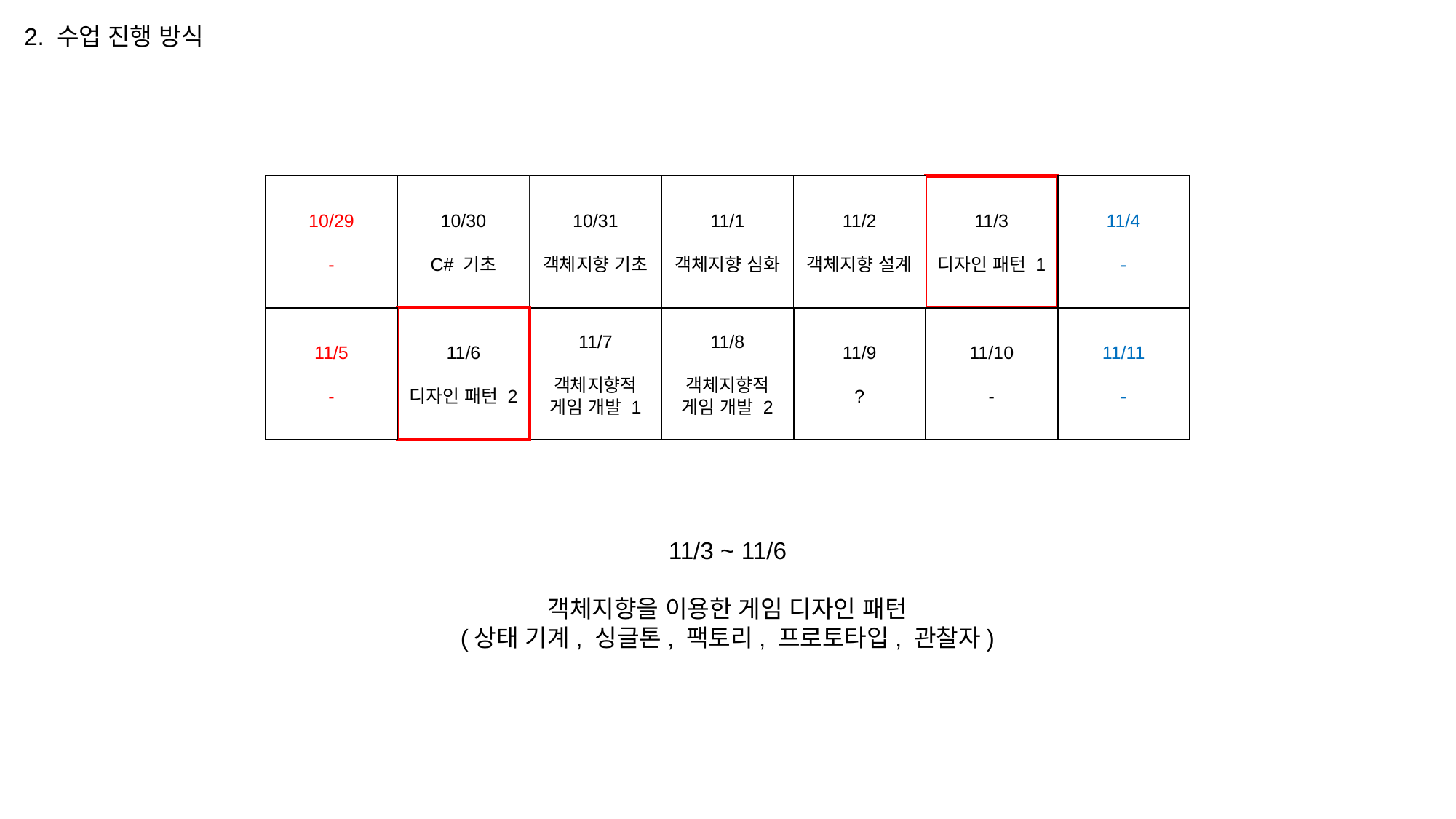

2. 수업 진행 방식
11/4

-
10/29

-
10/30

C# 기초
10/31

객체지향 기초
11/3

디자인 패턴 1
11/2

객체지향 설계
11/1

객체지향 심화
11/11

-
11/5

-
11/6

디자인 패턴 2
11/7

객체지향적
게임 개발 1
11/10

-
11/9

?
11/8

객체지향적
게임 개발 2
11/3 ~ 11/6

객체지향을 이용한 게임 디자인 패턴
(상태 기계, 싱글톤, 팩토리, 프로토타입, 관찰자)